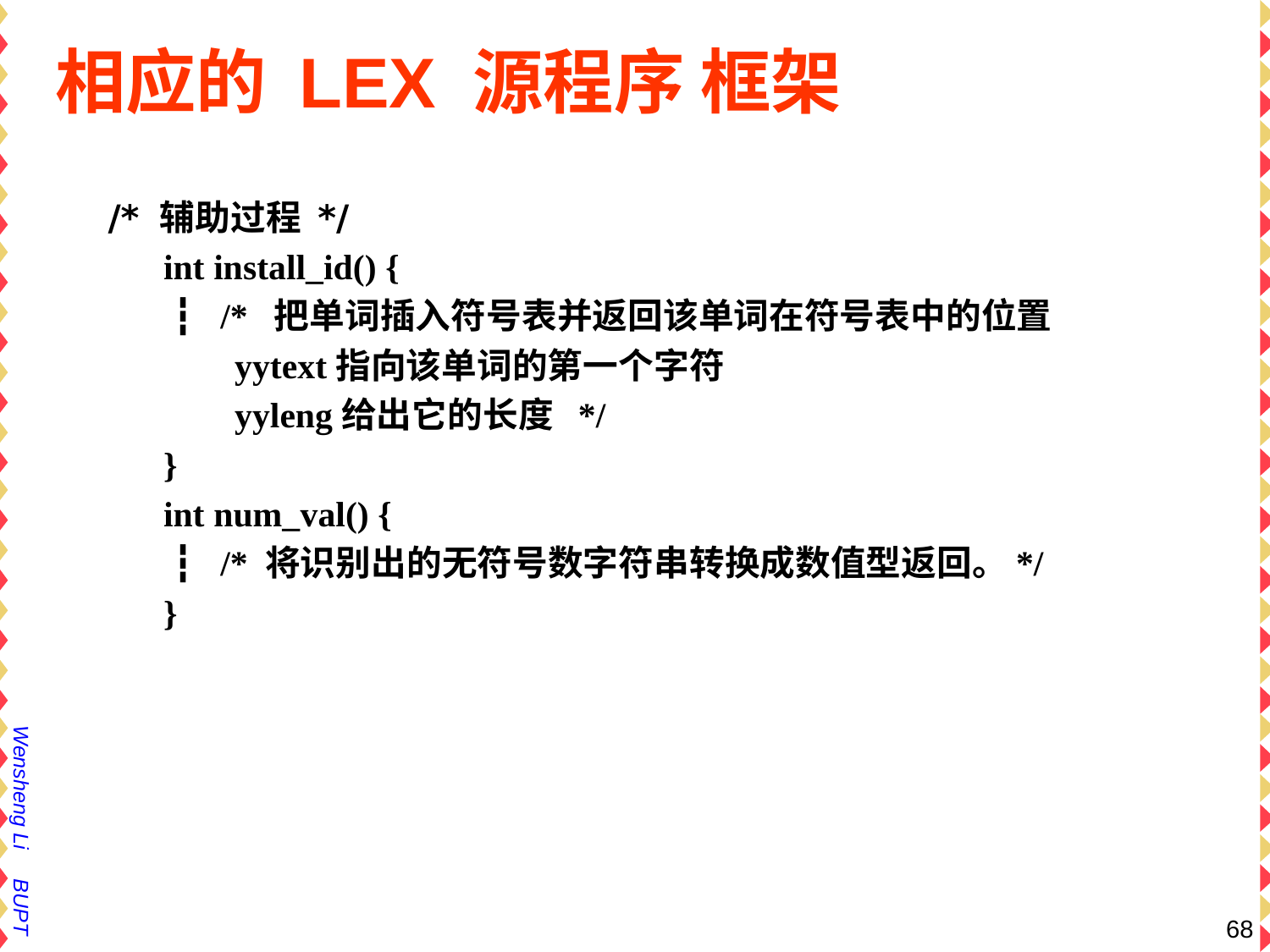

# 相应的 LEX 源程序 框架
/* 辅助过程 */
int install_id() {
 ┇   /*  把单词插入符号表并返回该单词在符号表中的位置
        yytext指向该单词的第一个字符
        yyleng给出它的长度  */
}
int num_val() {
 ┇   /* 将识别出的无符号数字符串转换成数值型返回。*/
}
68